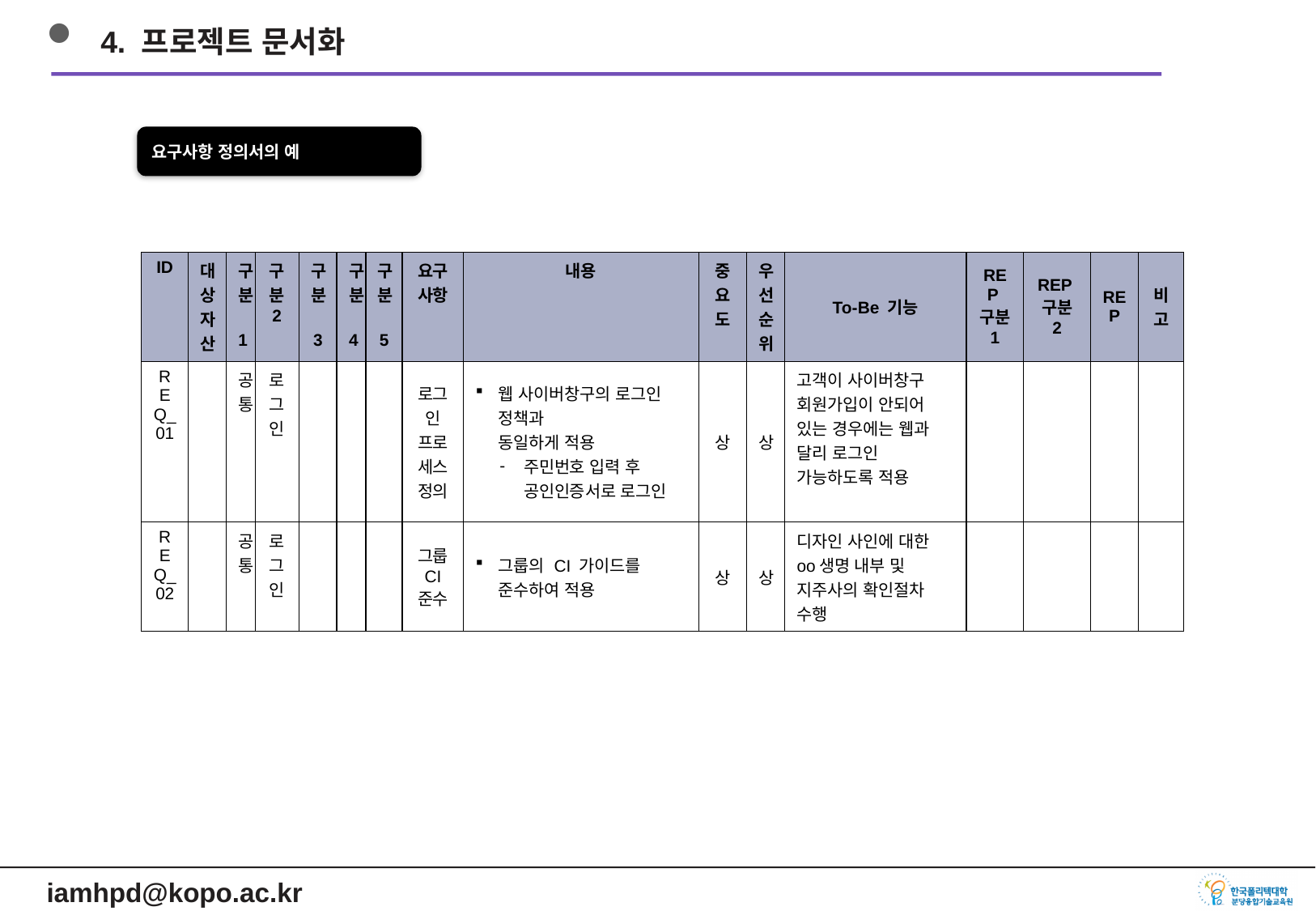

4. 프로젝트 문서화
요구사항 정의서의 예
| ID | 대상자산 | 구분 1 | 구분 2 | 구분 3 | 구분 4 | 구분 5 | 요구사항 | 내용 | 중요도 | 우선순위 | To-Be 기능 | REP 구분 1 | REP 구분 2 | REP | 비고 |
| --- | --- | --- | --- | --- | --- | --- | --- | --- | --- | --- | --- | --- | --- | --- | --- |
| REQ\_01 |  | 공통 | 로그인 |  |  |  | 로그인 프로세스 정의 | 웹 사이버창구의 로그인 정책과 동일하게 적용 주민번호 입력 후 공인인증서로 로그인 | 상 | 상 | 고객이 사이버창구 회원가입이 안되어 있는 경우에는 웹과 달리 로그인 가능하도록 적용 |  |  |  |  |
| REQ\_02 |  | 공통 | 로그인 |  |  |  | 그룹 CI 준수 | 그룹의 CI 가이드를 준수하여 적용 | 상 | 상 | 디자인 사인에 대한 oo생명 내부 및 지주사의 확인절차 수행 |  |  |  |  |